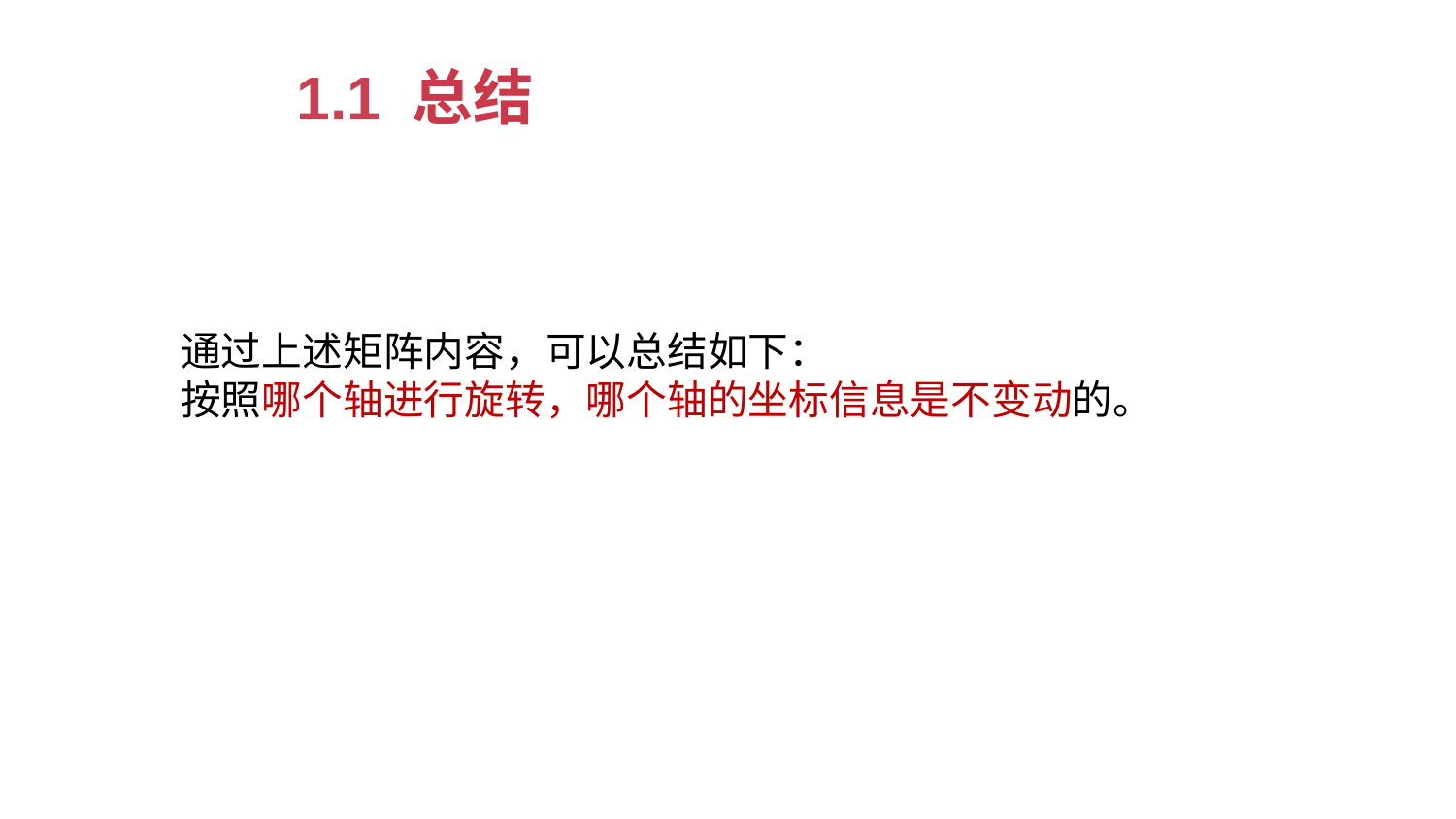

1.1 总结
通过上述矩阵内容，可以总结如下：
按照哪个轴进行旋转，哪个轴的坐标信息是不变动的。